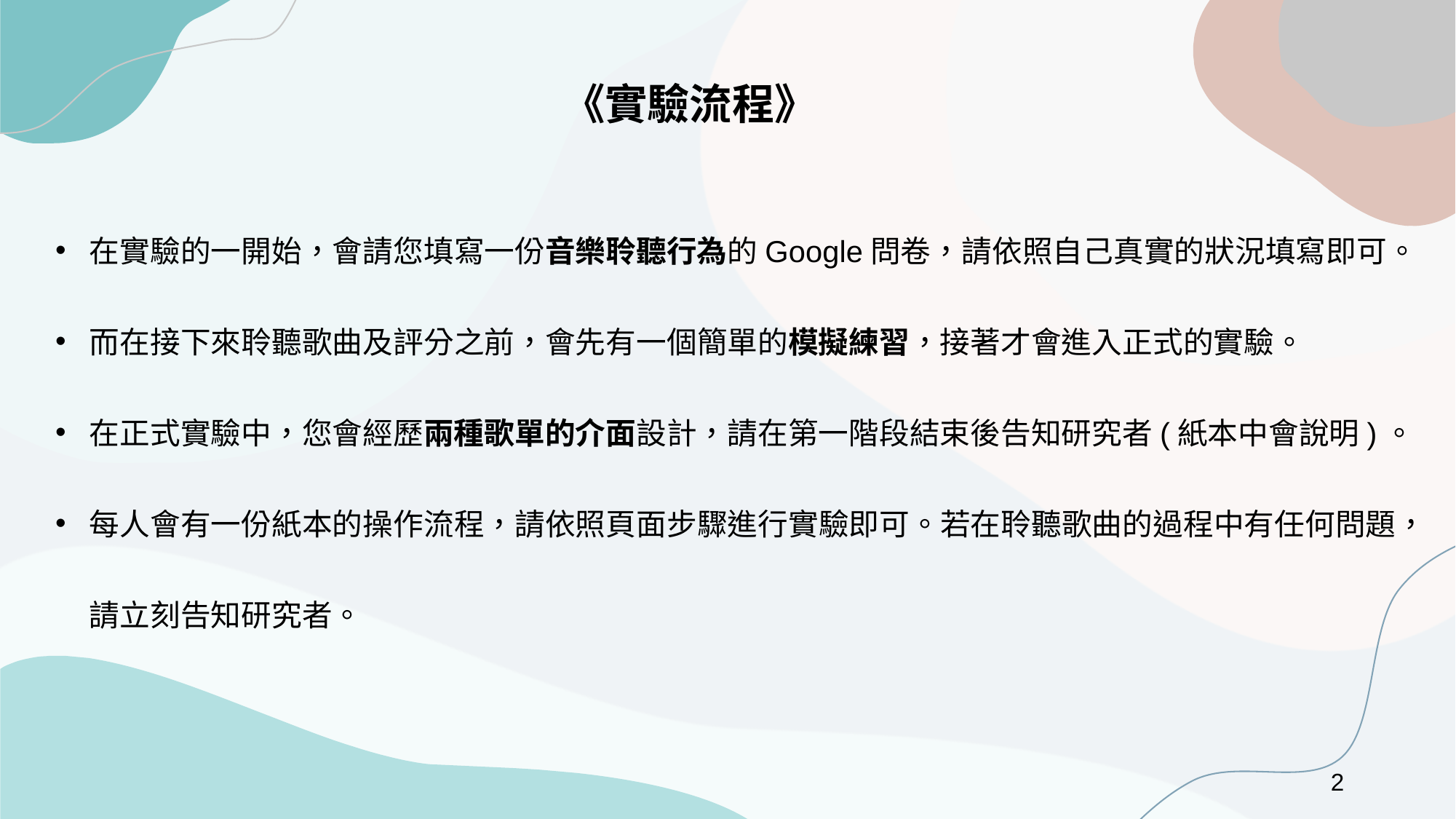

《實驗流程》
在實驗的一開始，會請您填寫一份音樂聆聽行為的Google問卷，請依照自己真實的狀況填寫即可。
而在接下來聆聽歌曲及評分之前，會先有一個簡單的模擬練習，接著才會進入正式的實驗。
在正式實驗中，您會經歷兩種歌單的介面設計，請在第一階段結束後告知研究者(紙本中會說明)。
每人會有一份紙本的操作流程，請依照頁面步驟進行實驗即可。若在聆聽歌曲的過程中有任何問題，請立刻告知研究者。
2